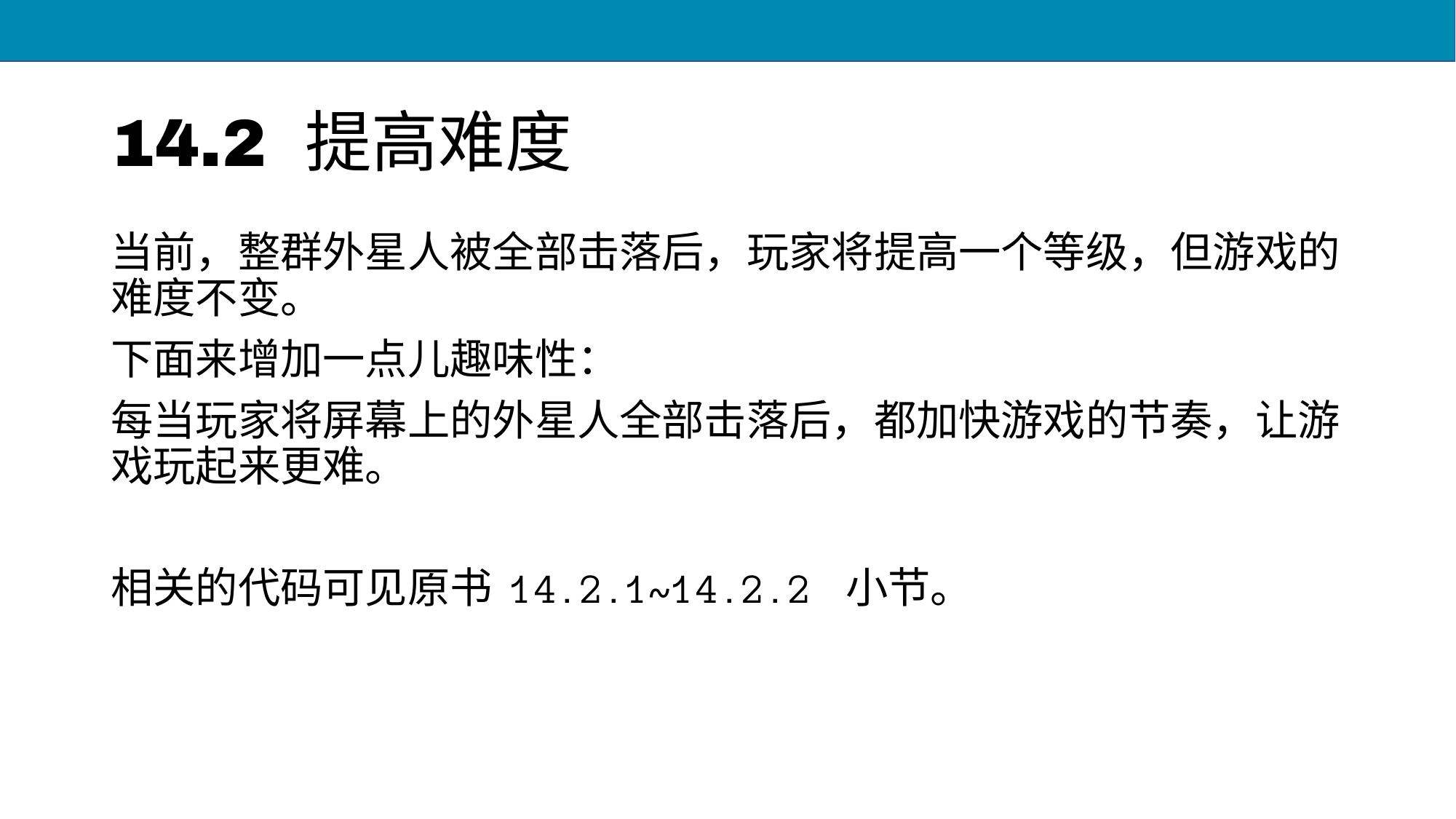

# 14.2 提高难度
当前，整群外星人被全部击落后，玩家将提高一个等级，但游戏的难度不变。
下面来增加一点儿趣味性：
每当玩家将屏幕上的外星人全部击落后，都加快游戏的节奏，让游戏玩起来更难。

相关的代码可见原书 14.2.1~14.2.2 小节。